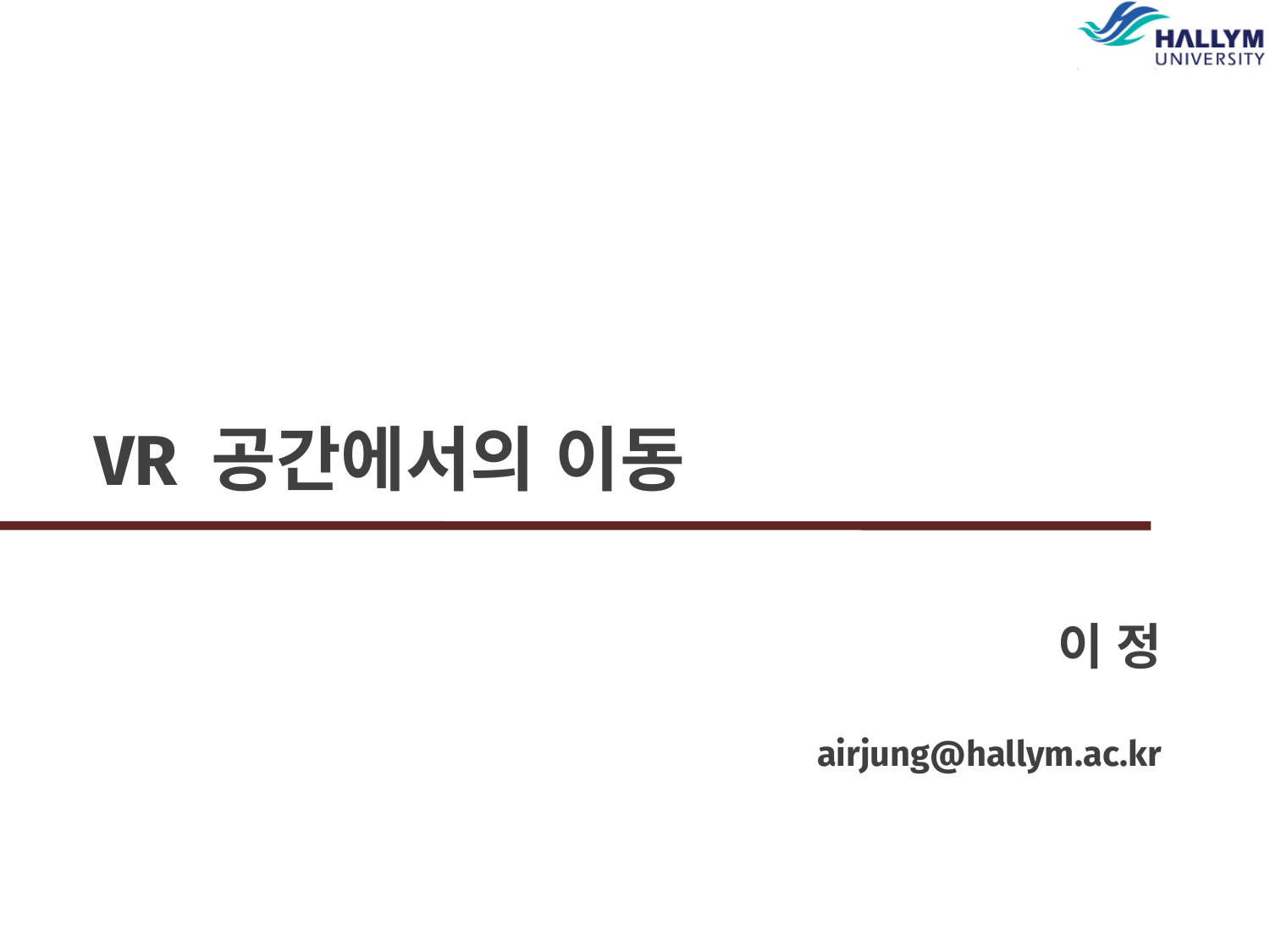

# VR 공간에서의 이동

이 정

airjung@hallym.ac.kr